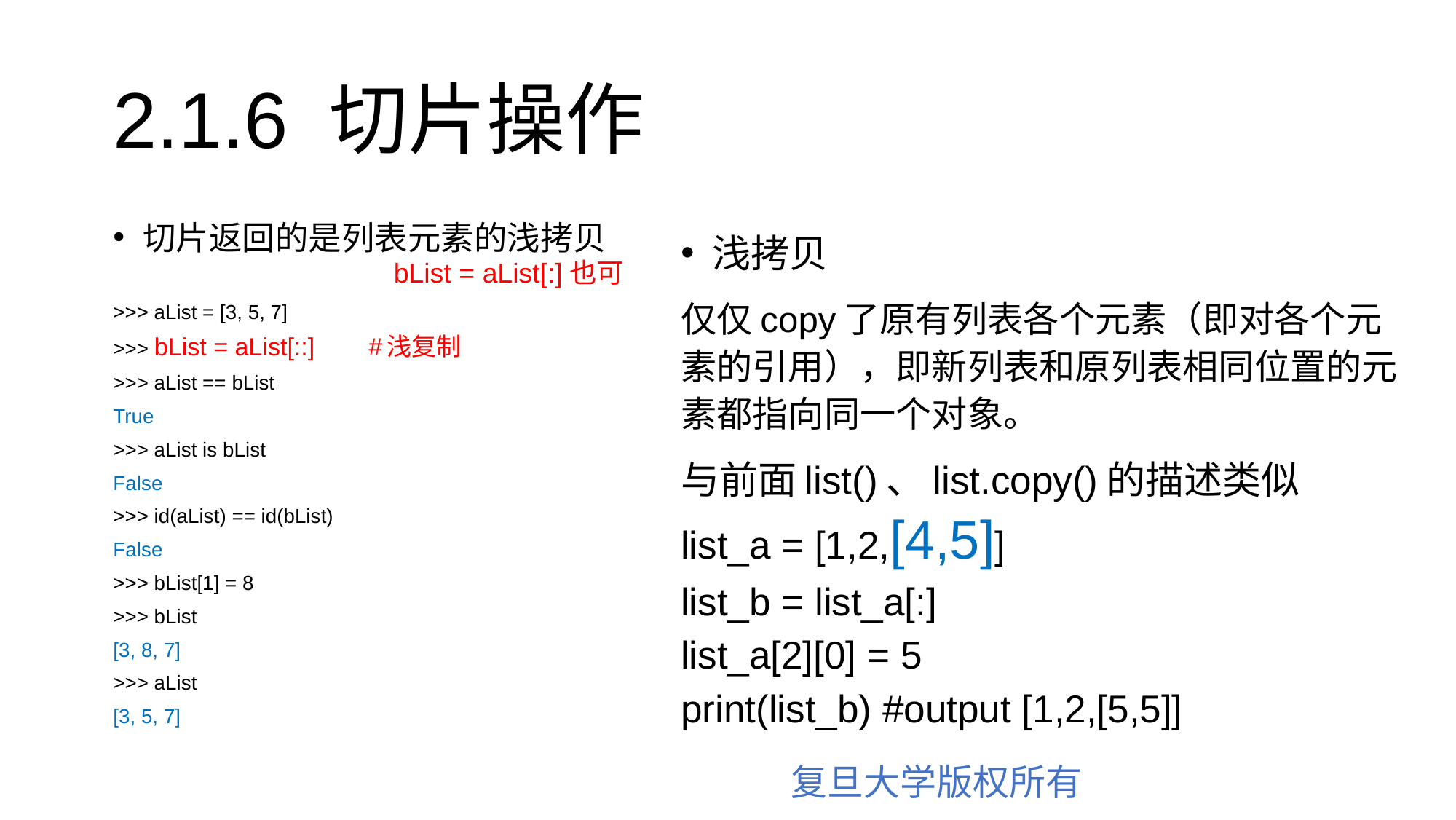

# 2.1.6 切片操作
切片返回的是列表元素的浅拷贝

>>> aList = [3, 5, 7]
>>> bList = aList[::] 	#浅复制
>>> aList == bList
True
>>> aList is bList
False
>>> id(aList) == id(bList)
False
>>> bList[1] = 8
>>> bList
[3, 8, 7]
>>> aList
[3, 5, 7]
浅拷贝
仅仅copy了原有列表各个元素（即对各个元素的引用），即新列表和原列表相同位置的元素都指向同一个对象。
与前面list()、list.copy()的描述类似
list_a = [1,2,[4,5]]
list_b = list_a[:]
list_a[2][0] = 5
print(list_b) #output [1,2,[5,5]]

bList = aList[:]也可